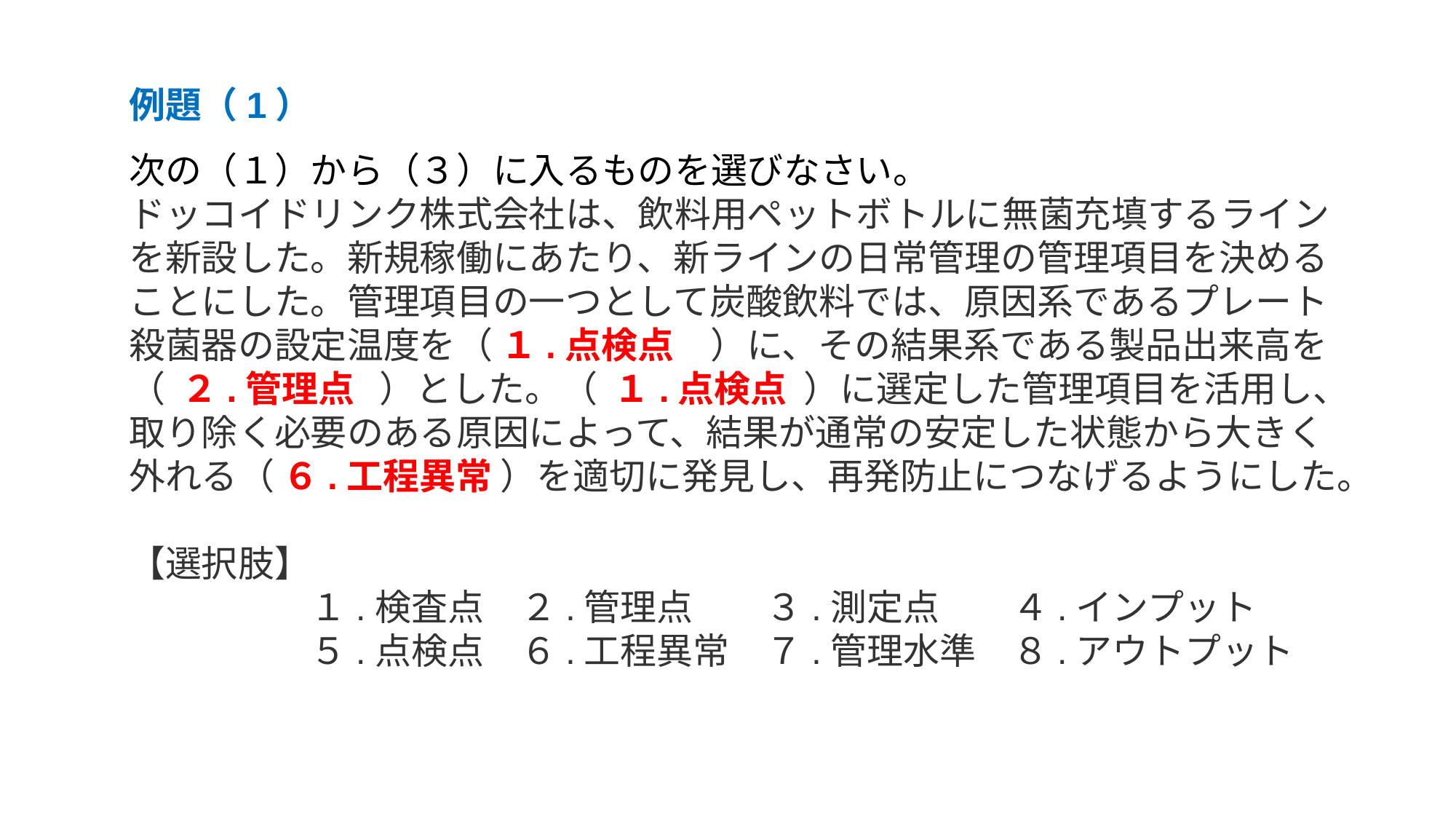

例題（1）

次の（１）から（３）に入るものを選びなさい。
ドッコイドリンク株式会社は、飲料用ペットボトルに無菌充填するラインを新設した。新規稼働にあたり、新ラインの日常管理の管理項目を決めることにした。管理項目の一つとして炭酸飲料では、原因系であるプレート殺菌器の設定温度を（ １.点検点　）に、その結果系である製品出来高を（  ２.管理点   ）とした。（  １.点検点  ）に選定した管理項目を活用し、取り除く必要のある原因によって、結果が通常の安定した状態から大きく外れる（ ６.工程異常 ）を適切に発見し、再発防止につなげるようにした。

【選択肢】
　　　　　１.検査点　２.管理点　　３.測定点　　４.インプット
　　　　　５.点検点　６.工程異常　７.管理水準　８.アウトプット